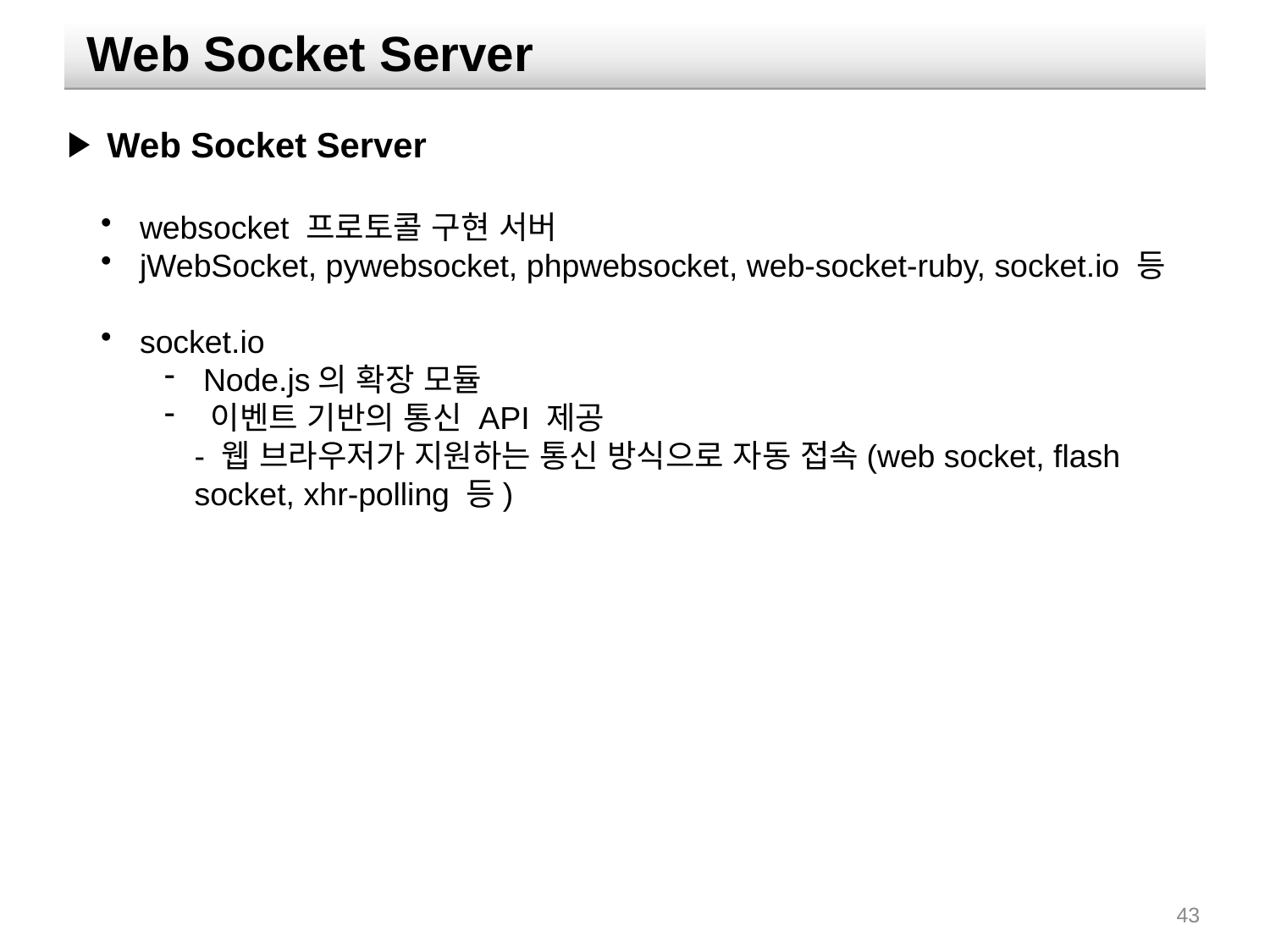

Web Socket Server
 Web Socket Server

 websocket 프로토콜 구현 서버
 jWebSocket, pywebsocket, phpwebsocket, web-socket-ruby, socket.io 등

 socket.io
 Node.js의 확장 모듈
 이벤트 기반의 통신 API 제공
- 웹 브라우저가 지원하는 통신 방식으로 자동 접속(web socket, flash socket, xhr-polling 등)
43